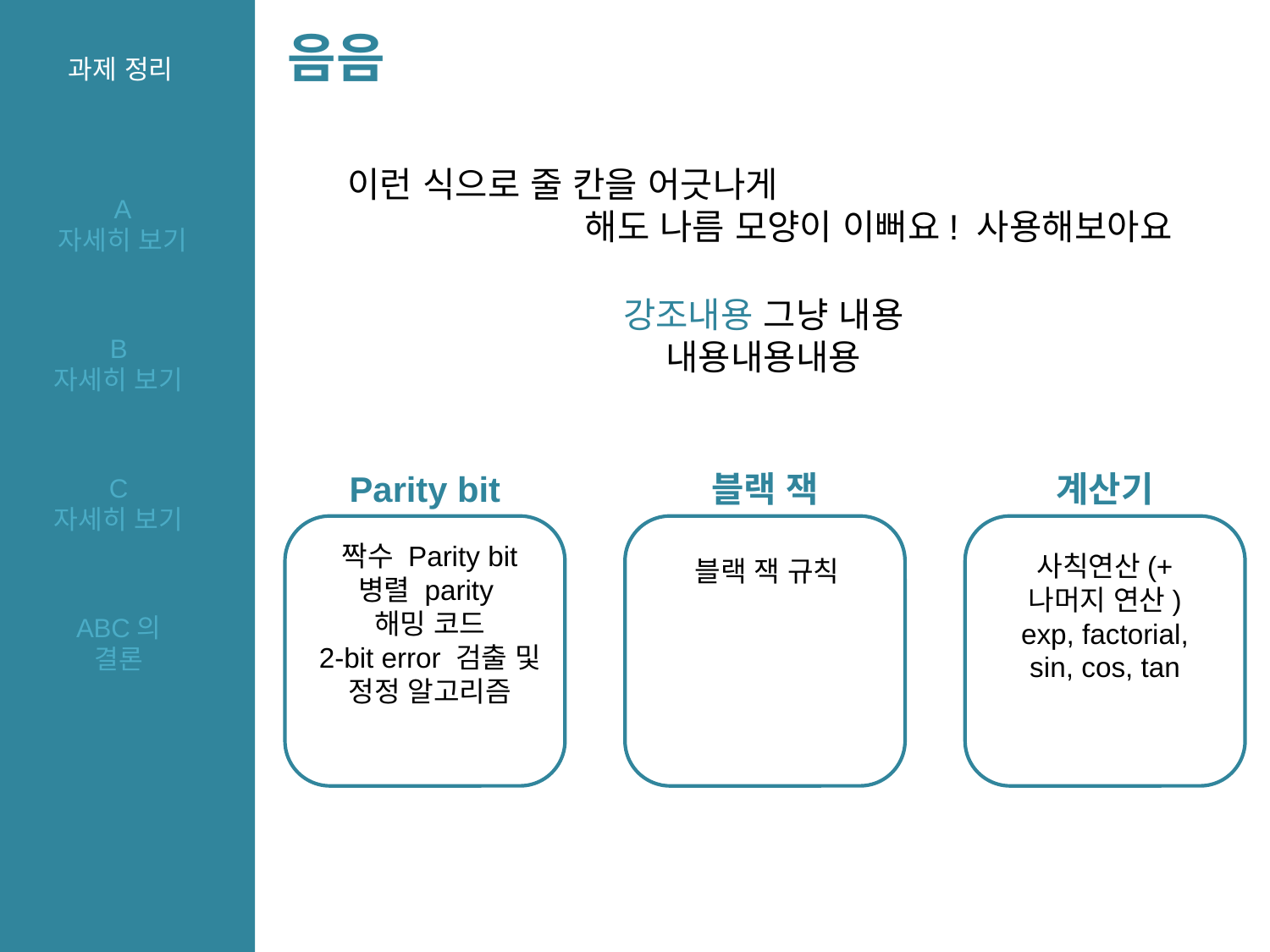

음음
과제 정리
이런 식으로 줄 칸을 어긋나게
해도 나름 모양이 이뻐요! 사용해보아요
A
자세히 보기
강조내용 그냥 내용
내용내용내용
B
자세히 보기
Parity bit
블랙 잭
계산기
C
자세히 보기

짝수 Parity bit
병렬 parity
해밍 코드
2-bit error 검출 및 정정 알고리즘
사칙연산(+ 나머지 연산)
exp, factorial,
sin, cos, tan
블랙 잭 규칙
ABC의
결론